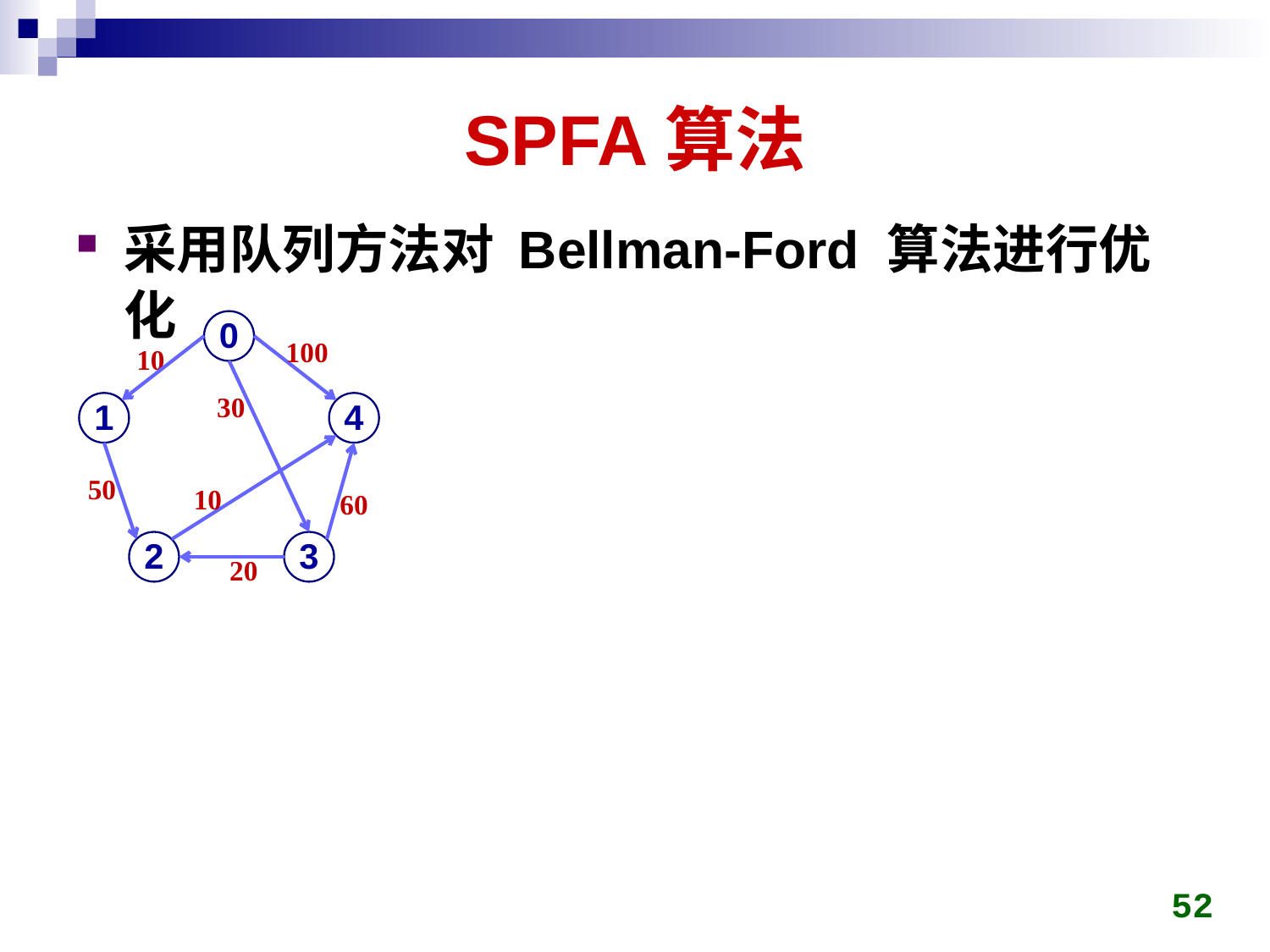

# SPFA算法
采用队列方法对 Bellman-Ford 算法进行优化

0
100
10
30
1
4
50
10
60
2
3
20
52